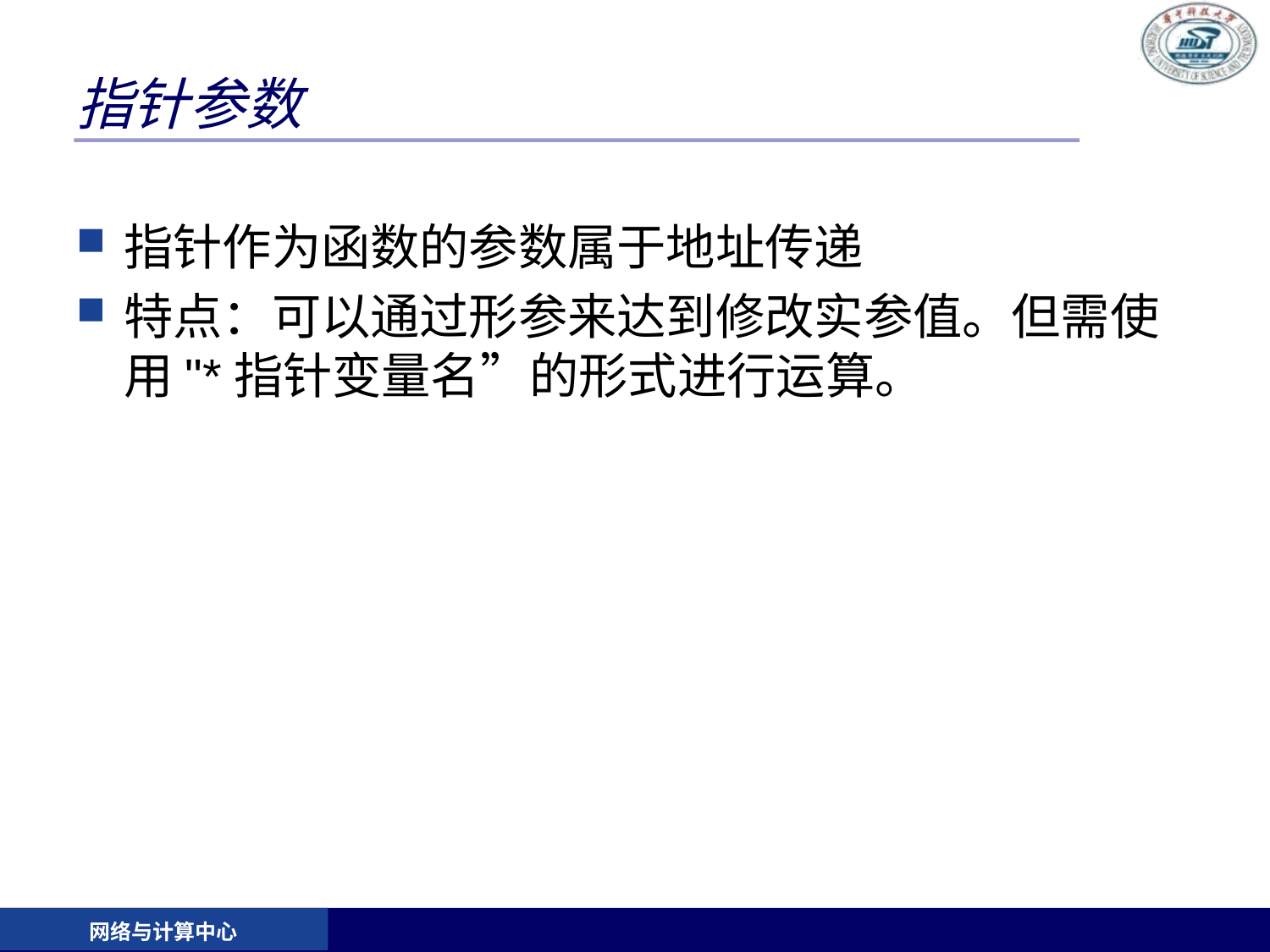

# 指针参数
指针作为函数的参数属于地址传递
特点：可以通过形参来达到修改实参值。但需使用"*指针变量名”的形式进行运算。
网络与计算中心